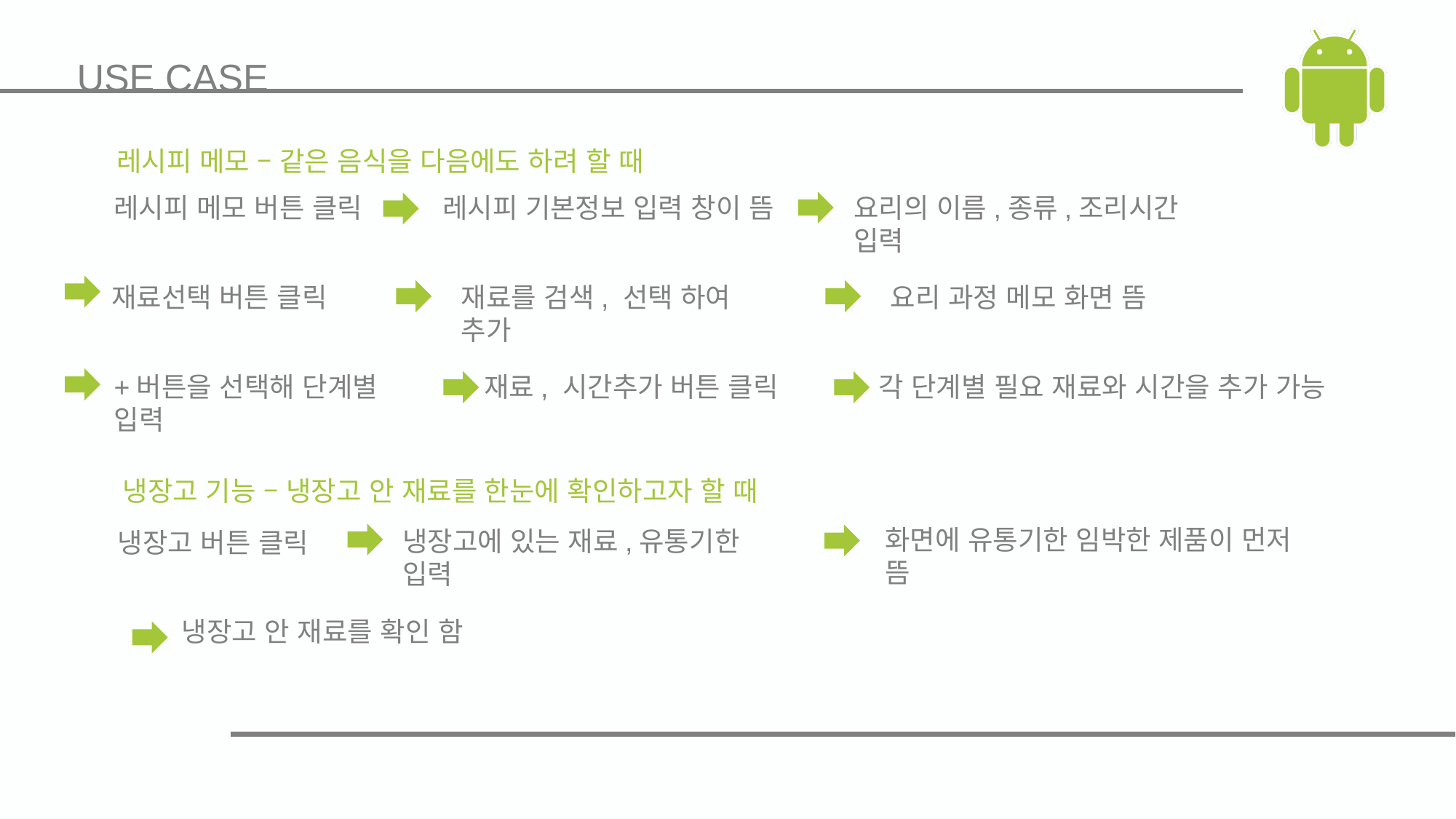

USE CASE
레시피 메모 – 같은 음식을 다음에도 하려 할 때
레시피 메모 버튼 클릭
레시피 기본정보 입력 창이 뜸
요리의 이름,종류,조리시간  입력

재료선택 버튼 클릭
재료를 검색, 선택 하여 추가
요리 과정 메모 화면 뜸

+버튼을 선택해 단계별 입력
재료, 시간추가 버튼 클릭
각 단계별 필요 재료와 시간을 추가 가능

냉장고 기능 – 냉장고 안 재료를 한눈에 확인하고자 할 때
화면에 유통기한 임박한 제품이 먼저 뜸
냉장고에 있는 재료,유통기한 입력
냉장고 버튼 클릭

냉장고 안 재료를 확인 함